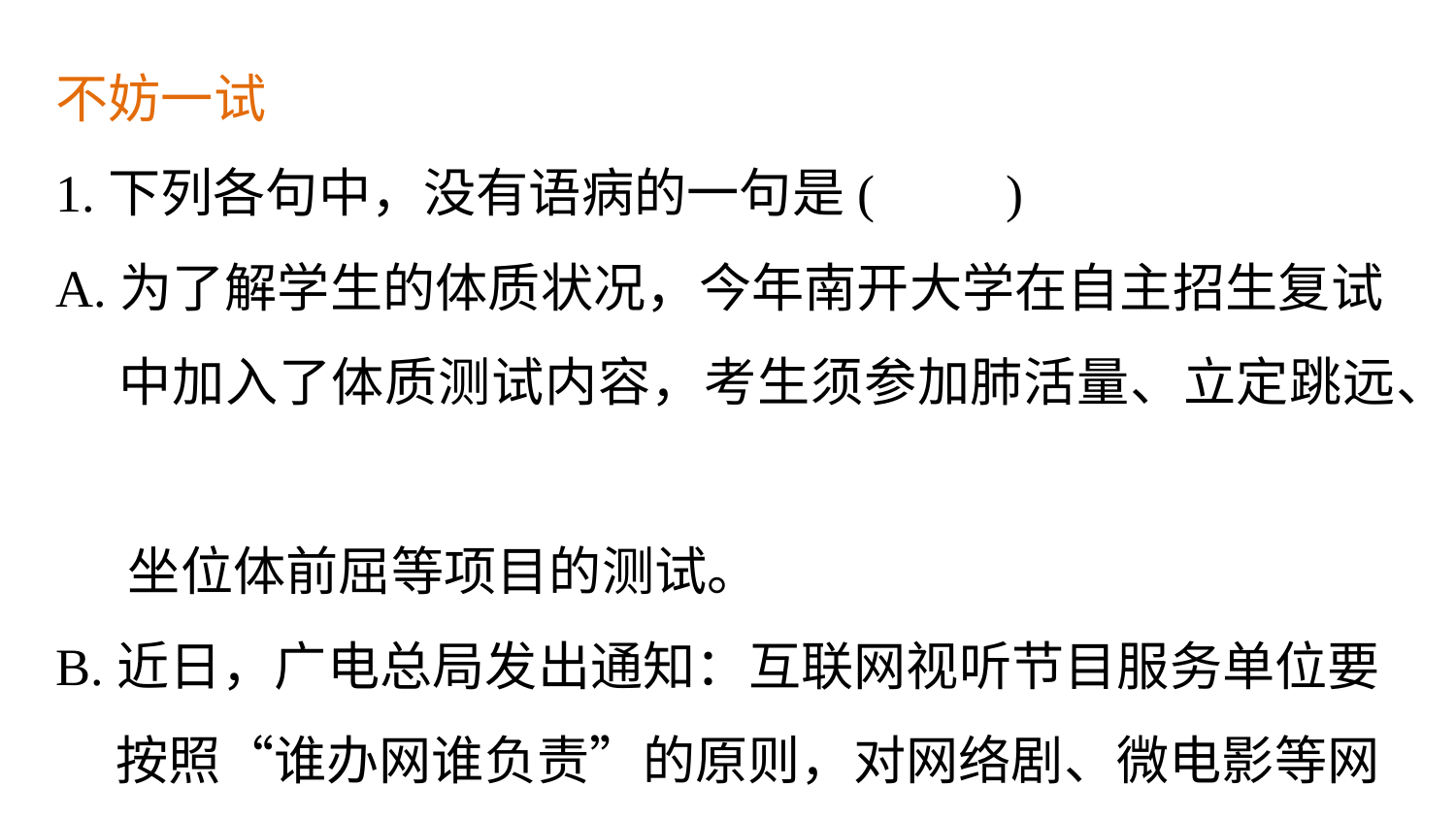

不妨一试
1.下列各句中，没有语病的一句是(　　)
A.为了解学生的体质状况，今年南开大学在自主招生复试
    中加入了体质测试内容，考生须参加肺活量、立定跳远、
     坐位体前屈等项目的测试。
B.近日，广电总局发出通知：互联网视听节目服务单位要
    按照“谁办网谁负责”的原则，对网络剧、微电影等网
    络视听节目推进先审后播管理制度。